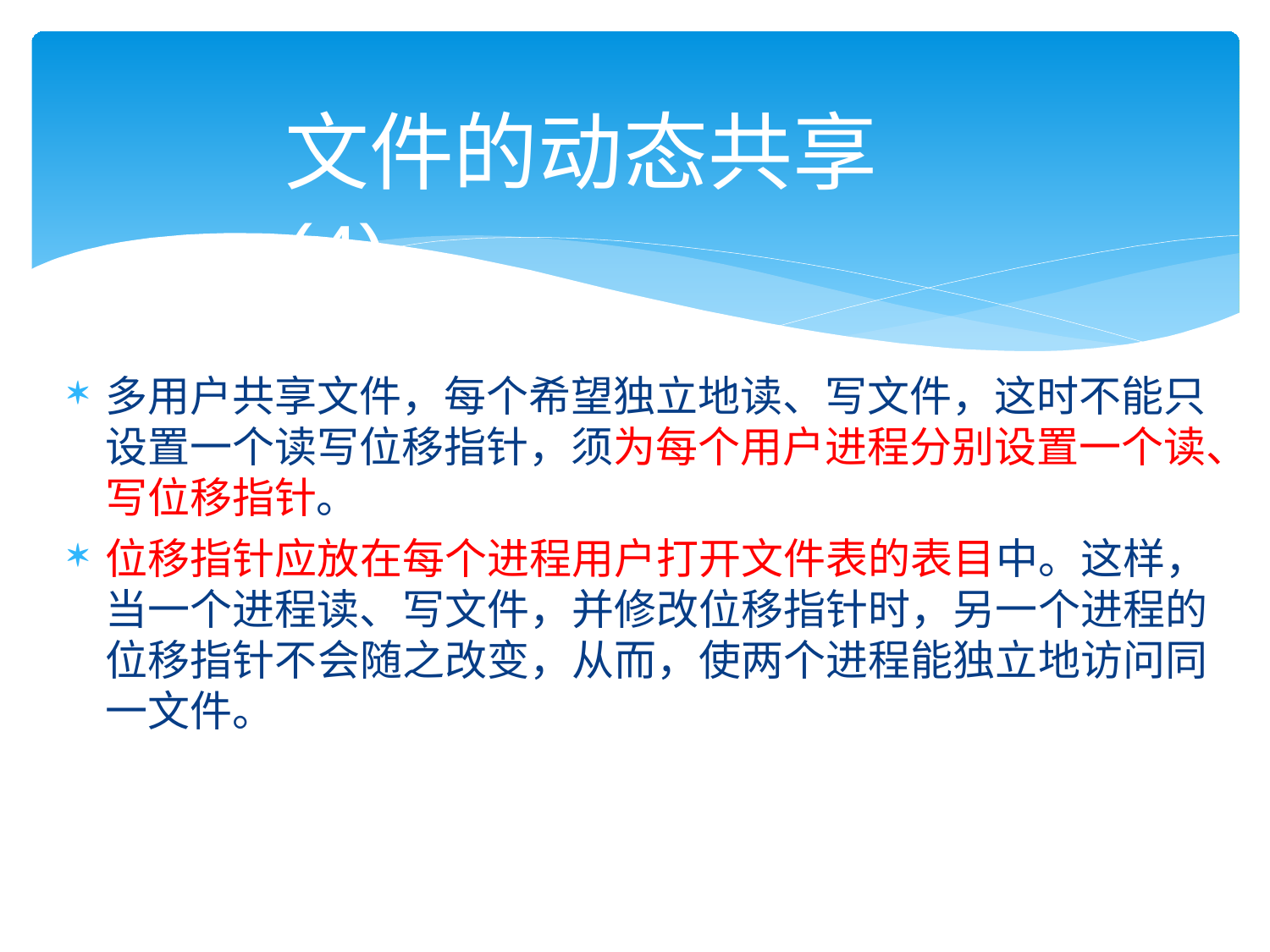

# 文件的动态共享(4)

多用户共享文件，每个希望独立地读、写文件，这时不能只 设置一个读写位移指针，须为每个用户进程分别设置一个读、 写位移指针。
位移指针应放在每个进程用户打开文件表的表目中。这样， 当一个进程读、写文件，并修改位移指针时，另一个进程的 位移指针不会随之改变，从而，使两个进程能独立地访问同 一文件。